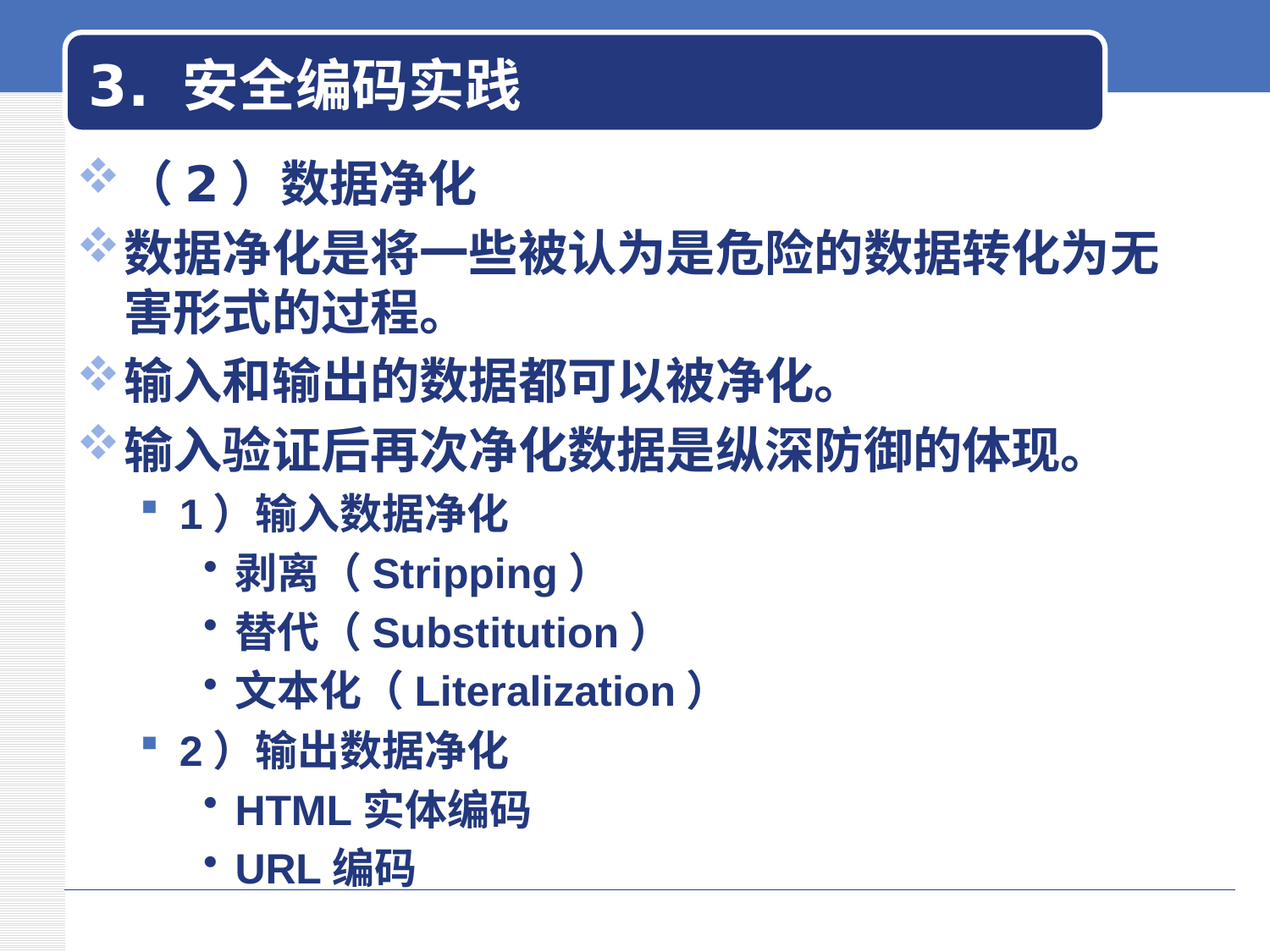

# 3. 安全编码实践
（2）数据净化
数据净化是将一些被认为是危险的数据转化为无害形式的过程。
输入和输出的数据都可以被净化。
输入验证后再次净化数据是纵深防御的体现。
1）输入数据净化
剥离（Stripping）
替代（Substitution）
文本化（Literalization）
2）输出数据净化
HTML实体编码
URL编码